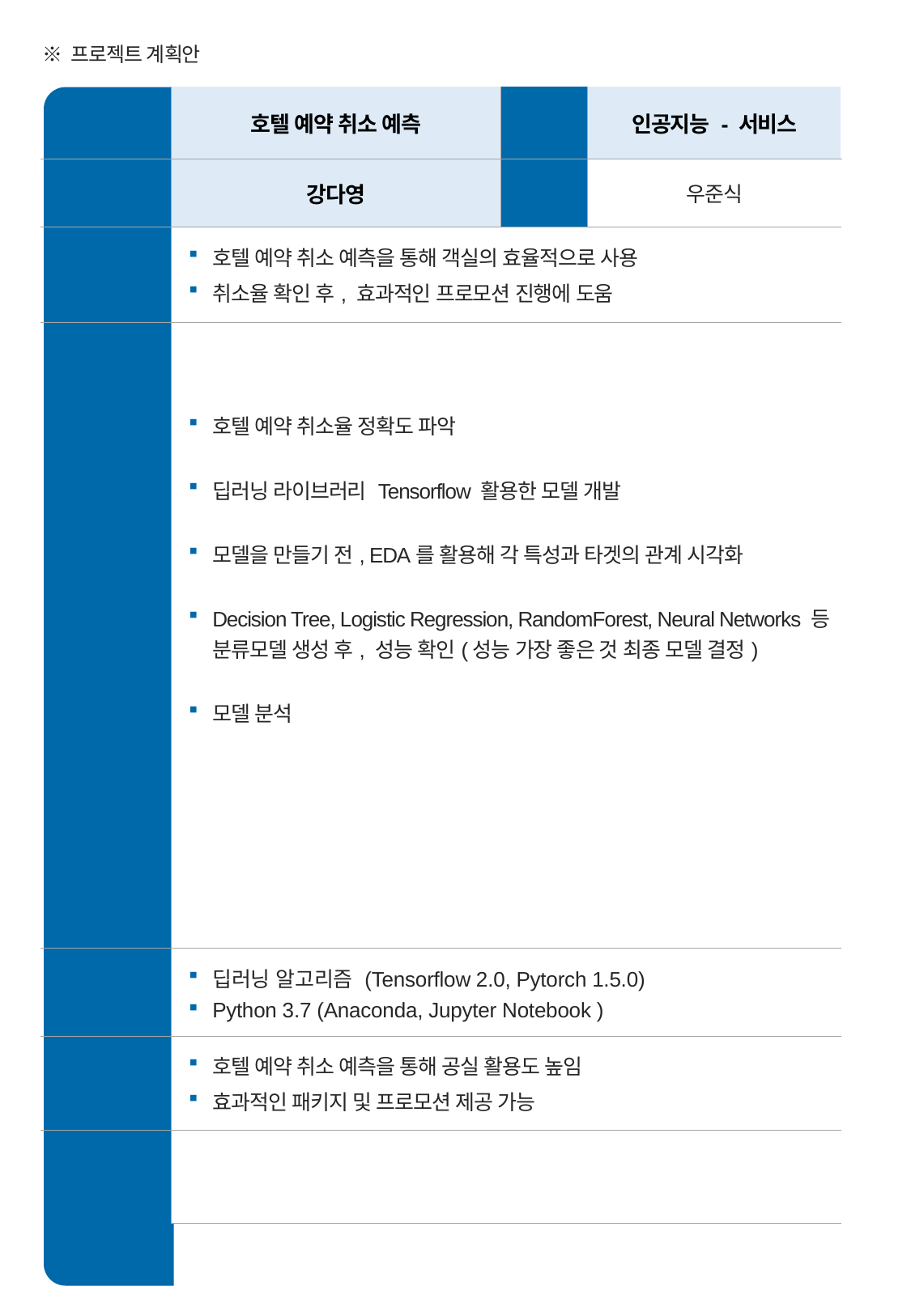

※ 프로젝트 계획안
| 프로젝트명 | 호텔 예약 취소 예측 | 분야 | 인공지능 - 서비스 |
| --- | --- | --- | --- |
| 소속 | 강다영 | 프로젝트 멘토 | 우준식 |
| 프로젝트 목적 | 호텔 예약 취소 예측을 통해 객실의 효율적으로 사용 취소율 확인 후, 효과적인 프로모션 진행에 도움 |  |  |
| 프로젝트 수행내용 | 호텔 예약 취소율 정확도 파악 딥러닝 라이브러리 Tensorflow 활용한 모델 개발 모델을 만들기 전, EDA를 활용해 각 특성과 타겟의 관계 시각화 Decision Tree, Logistic Regression, RandomForest, Neural Networks 등 분류모델 생성 후, 성능 확인(성능 가장 좋은 것 최종 모델 결정) 모델 분석 |  |  |
| 사용기술 | 딥러닝 알고리즘 (Tensorflow 2.0, Pytorch 1.5.0) Python 3.7 (Anaconda, Jupyter Notebook ) |  |  |
| 기대효과 | 호텔 예약 취소 예측을 통해 공실 활용도 높임 효과적인 패키지 및 프로모션 제공 가능 |  |  |
| 기타 |  |  |  |